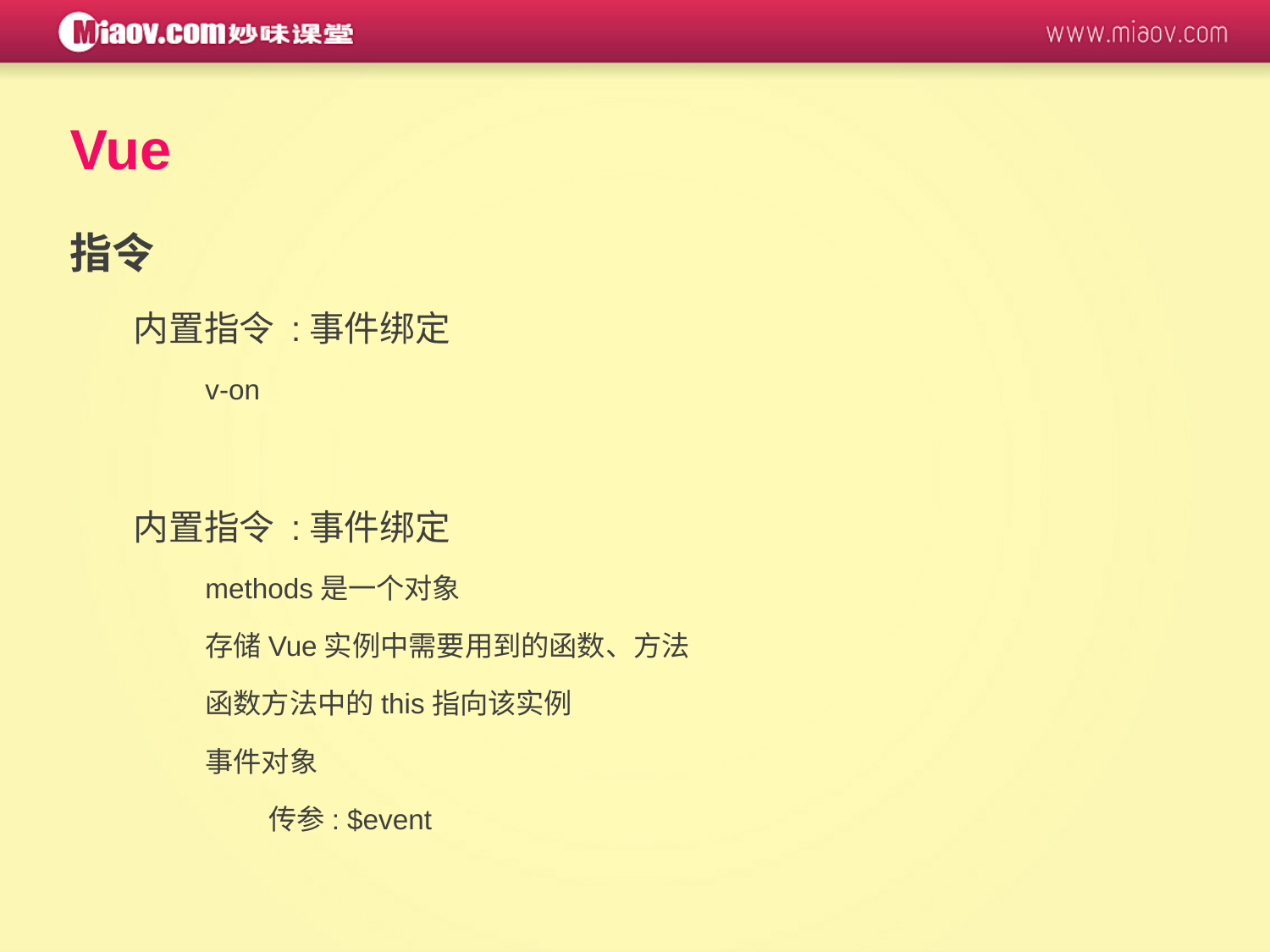

Vue

指令
内置指令 :事件绑定
v-on

内置指令 :事件绑定
methods是一个对象
存储Vue实例中需要用到的函数、方法
函数方法中的this指向该实例
事件对象
	传参: $event